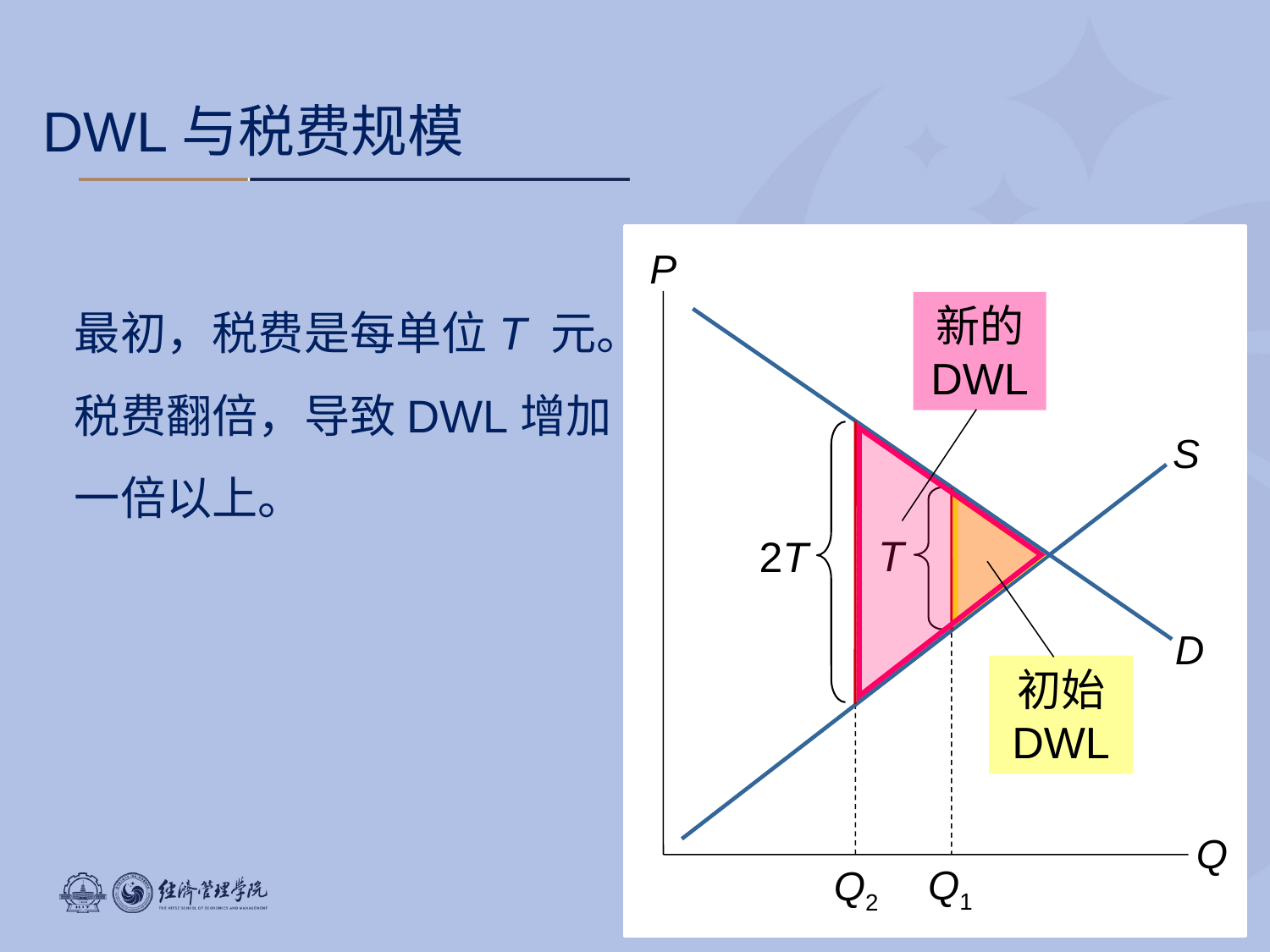

DWL与税费规模

P

Q

D
S

最初，税费是每单位T 元。
税费翻倍，导致DWL增加一倍以上。
新的 DWL

2T

Q2

Q1

T

初始 DWL